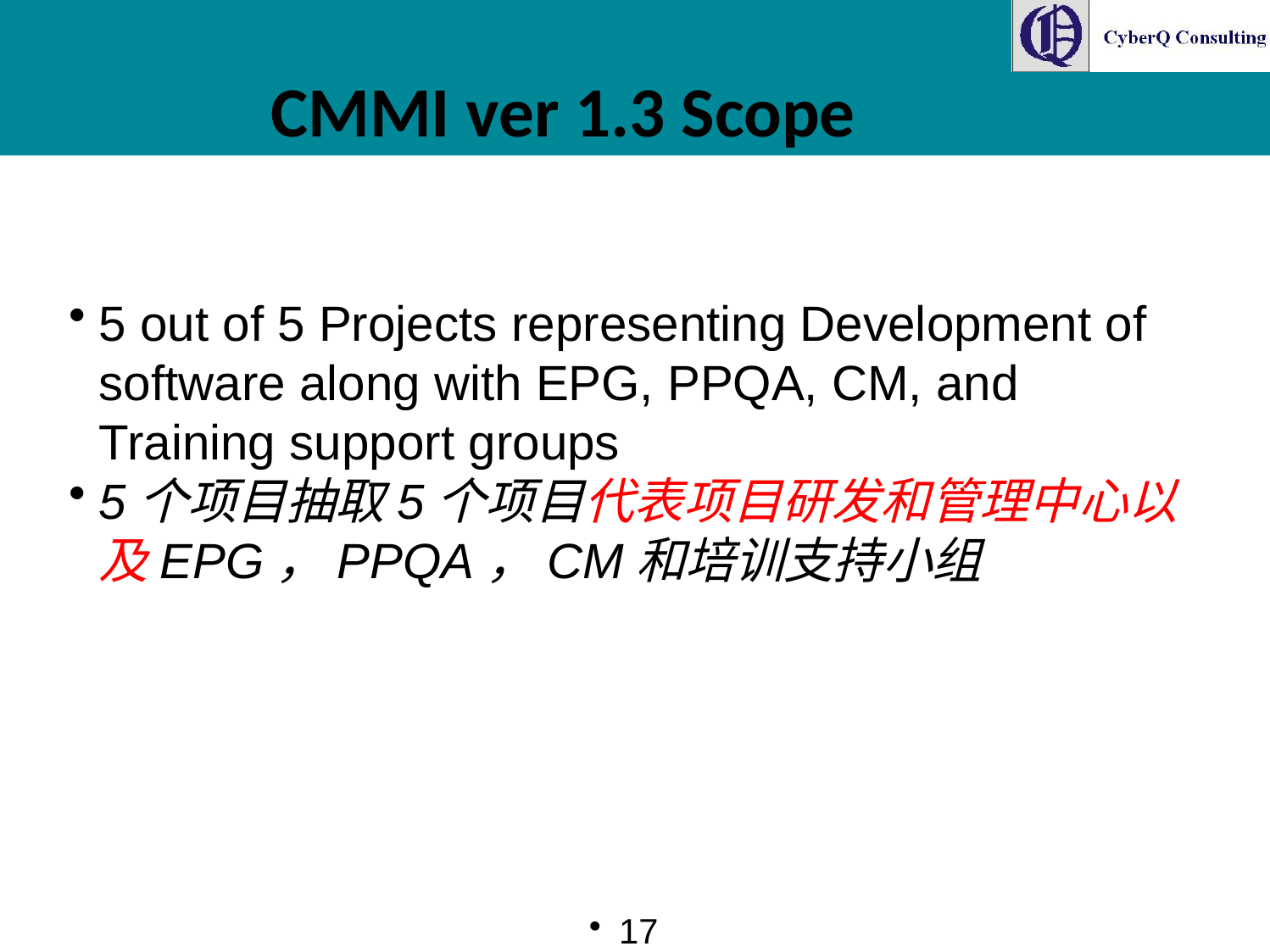

# CMMI ver 1.3 Scope
5 out of 5 Projects representing Development of software along with EPG, PPQA, CM, and Training support groups
5个项目抽取5个项目代表项目研发和管理中心以及EPG，PPQA，CM和培训支持小组
17